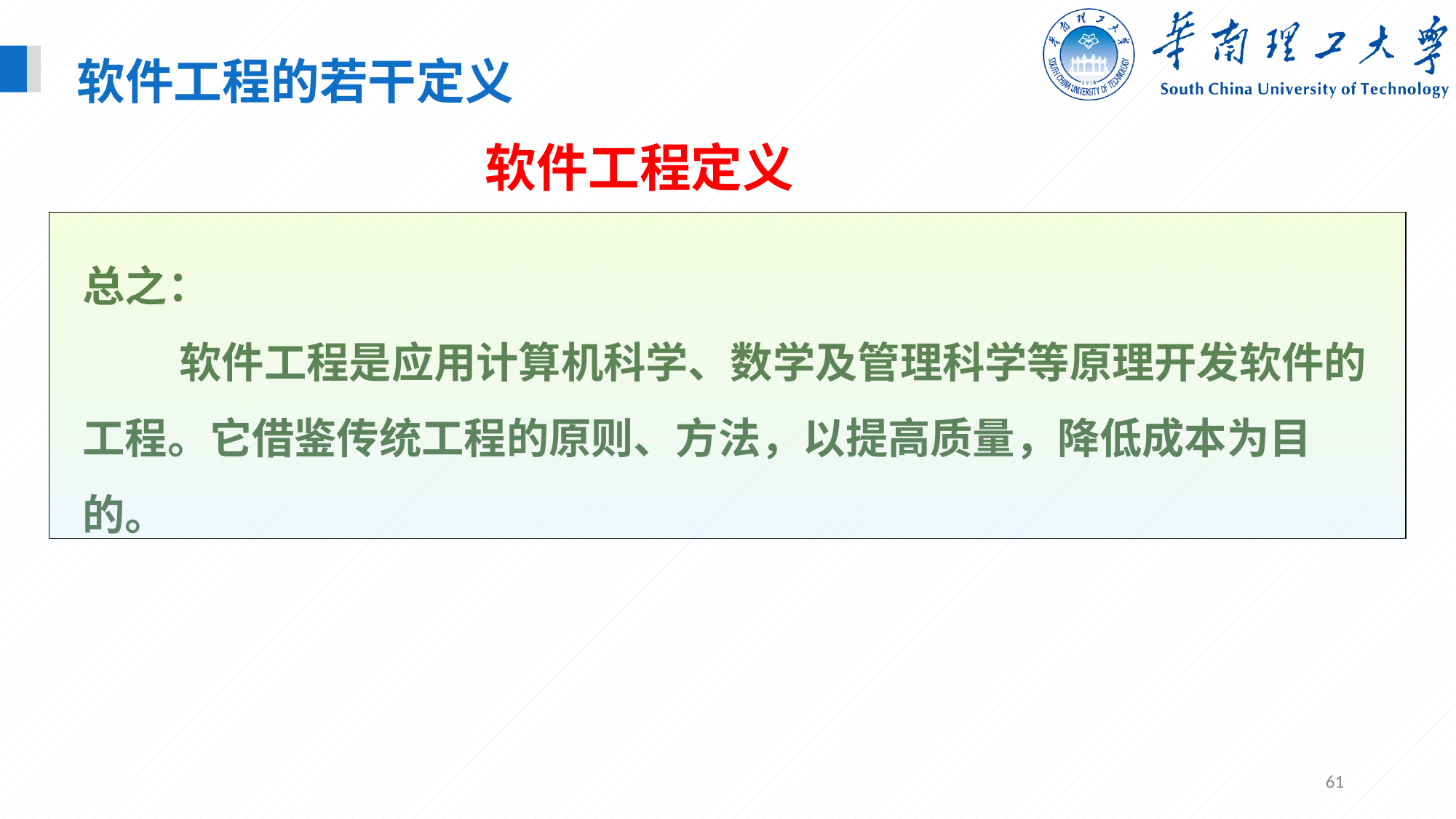

软件工程的若干定义
软件工程定义

总之：
         软件工程是应用计算机科学、数学及管理科学等原理开发软件的工程。它借鉴传统工程的原则、方法，以提高质量，降低成本为目的。
61